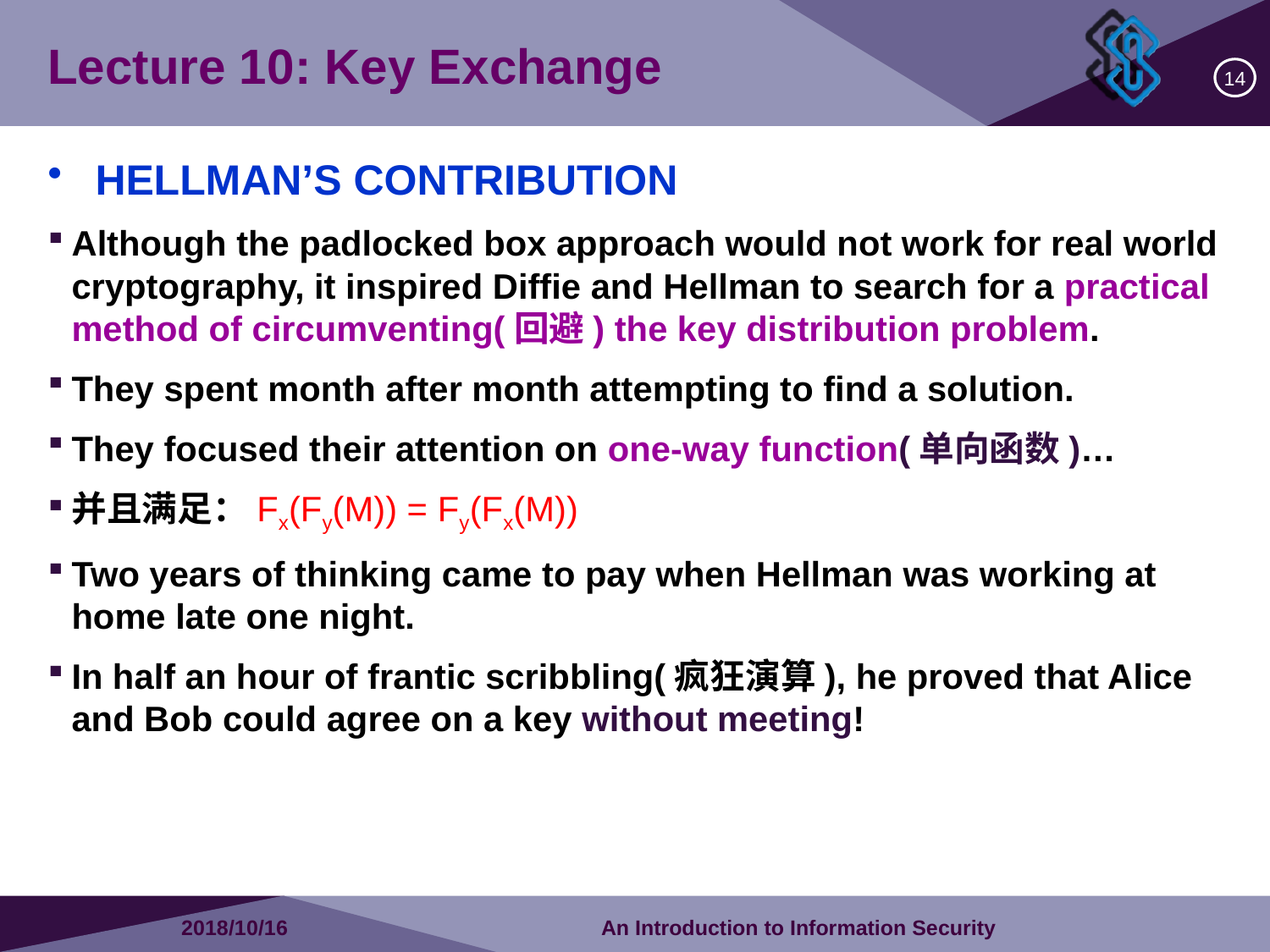

Lecture 10: Key Exchange
HELLMAN’S CONTRIBUTION
Although the padlocked box approach would not work for real world cryptography, it inspired Diffie and Hellman to search for a practical method of circumventing(回避) the key distribution problem.
They spent month after month attempting to find a solution.
They focused their attention on one-way function(单向函数)…
并且满足：Fx(Fy(M)) = Fy(Fx(M))
Two years of thinking came to pay when Hellman was working at home late one night.
In half an hour of frantic scribbling(疯狂演算), he proved that Alice and Bob could agree on a key without meeting!
14
2018/10/16
An Introduction to Information Security